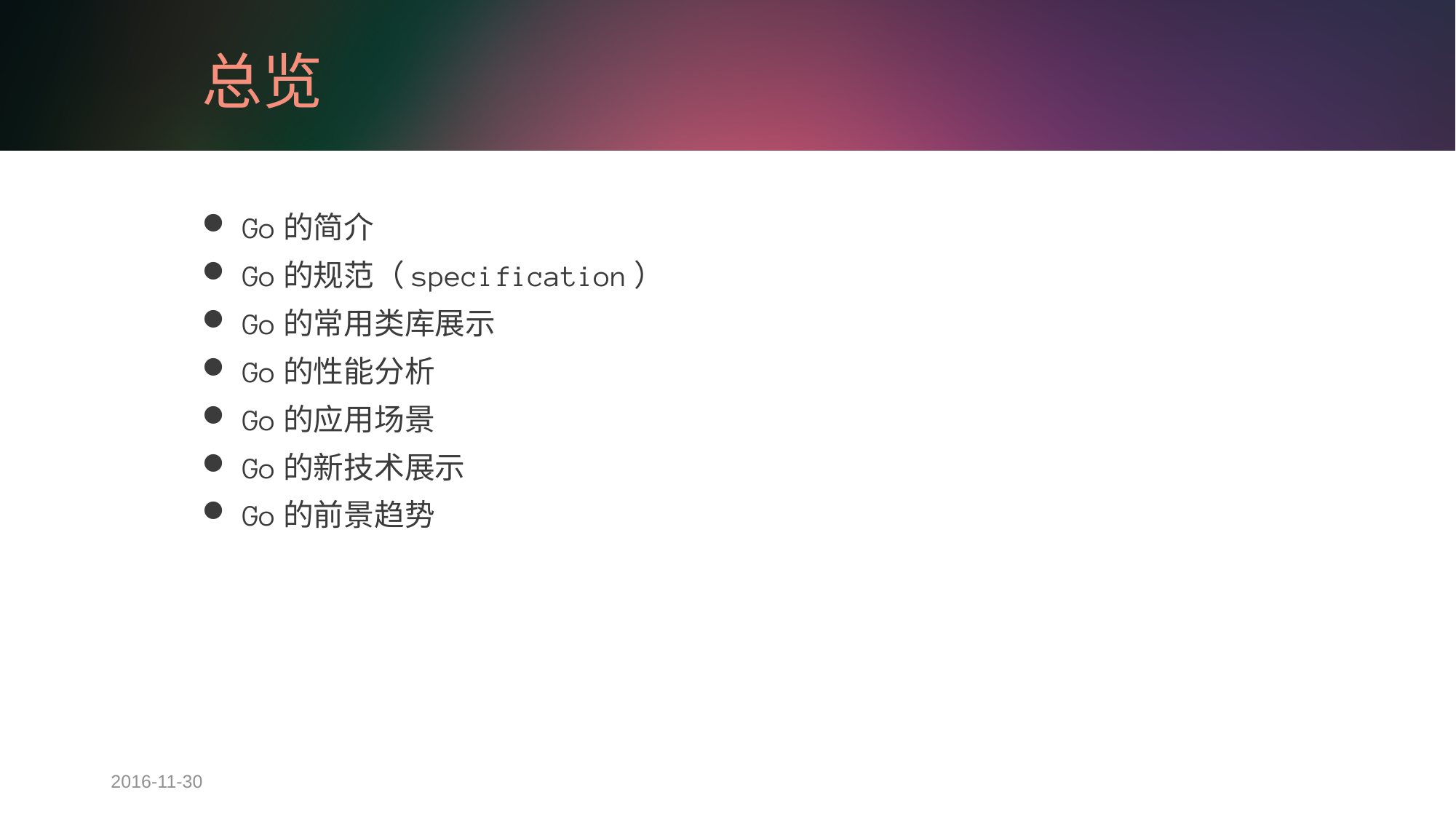

# 总览
Go的简介
Go的规范（specification）
Go的常用类库展示
Go的性能分析
Go的应用场景
Go的新技术展示
Go的前景趋势

2016-11-30
2